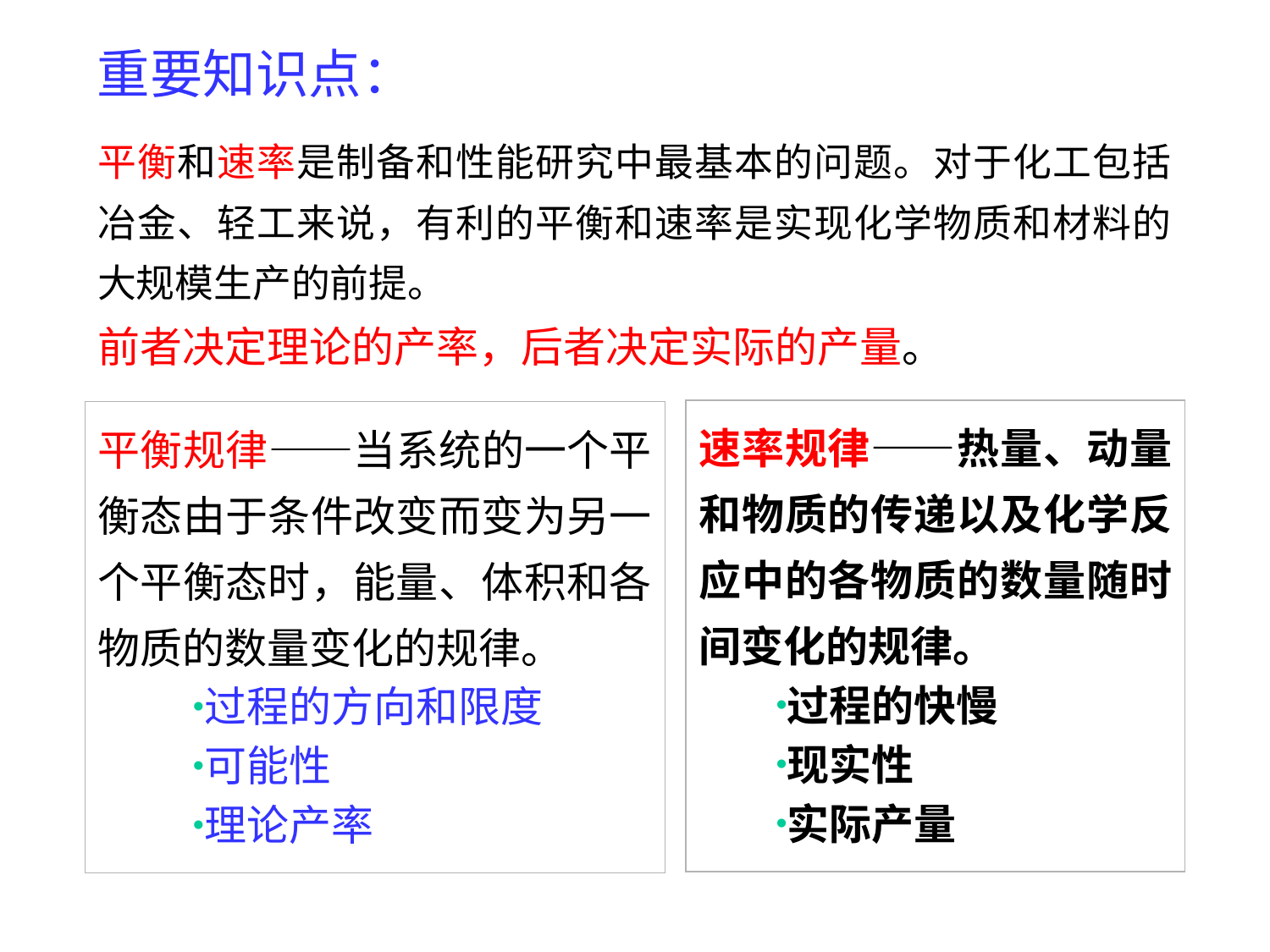

重要知识点：
平衡和速率是制备和性能研究中最基本的问题。对于化工包括冶金、轻工来说，有利的平衡和速率是实现化学物质和材料的大规模生产的前提。
前者决定理论的产率，后者决定实际的产量。
速率规律——热量、动量和物质的传递以及化学反应中的各物质的数量随时间变化的规律。
过程的快慢
现实性
实际产量
平衡规律——当系统的一个平衡态由于条件改变而变为另一个平衡态时，能量、体积和各物质的数量变化的规律。
过程的方向和限度
可能性
理论产率